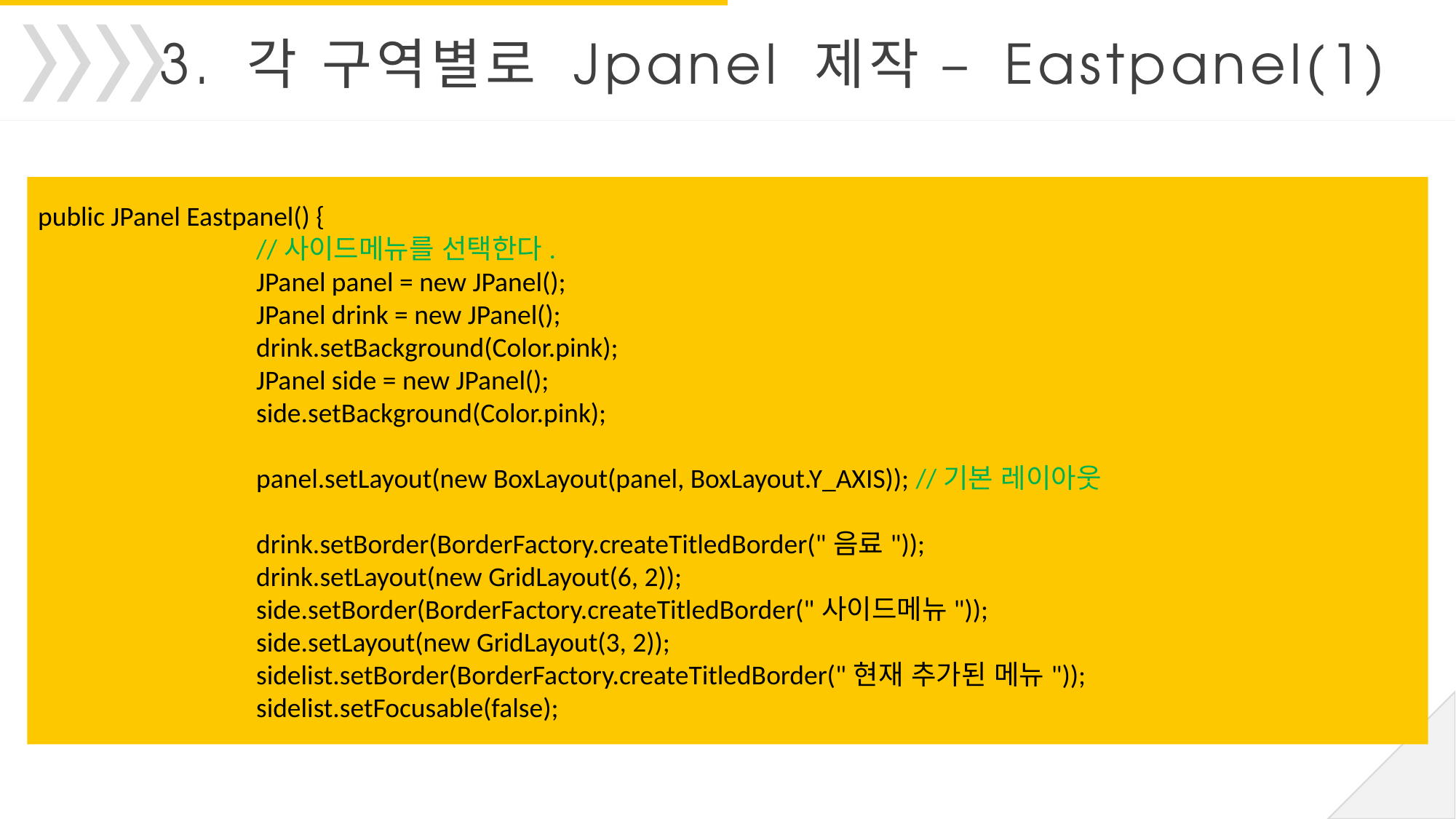

3. 각 구역별로 Jpanel 제작 – Eastpanel(1)

public JPanel Eastpanel() {
		//사이드메뉴를 선택한다.
		JPanel panel = new JPanel();
		JPanel drink = new JPanel();
		drink.setBackground(Color.pink);
		JPanel side = new JPanel();
		side.setBackground(Color.pink);

		panel.setLayout(new BoxLayout(panel, BoxLayout.Y_AXIS)); //기본 레이아웃

		drink.setBorder(BorderFactory.createTitledBorder("음료"));
		drink.setLayout(new GridLayout(6, 2));
		side.setBorder(BorderFactory.createTitledBorder("사이드메뉴"));
		side.setLayout(new GridLayout(3, 2));
		sidelist.setBorder(BorderFactory.createTitledBorder("현재 추가된 메뉴"));
		sidelist.setFocusable(false);